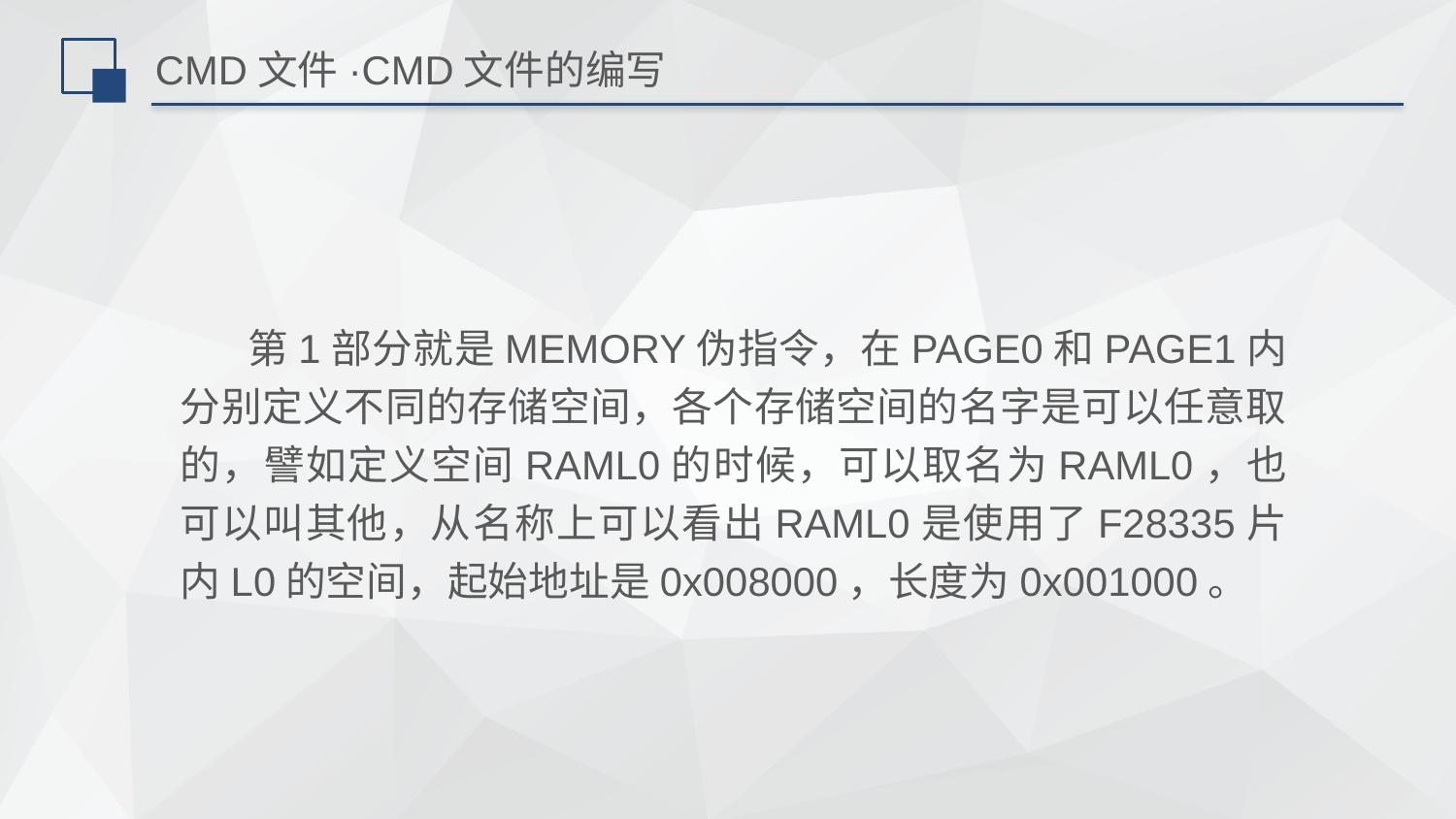

# CMD文件·CMD文件的编写
      第1部分就是MEMORY伪指令，在PAGE0和PAGE1内分别定义不同的存储空间，各个存储空间的名字是可以任意取的，譬如定义空间RAML0的时候，可以取名为RAML0，也可以叫其他，从名称上可以看出RAML0是使用了F28335片内L0的空间，起始地址是0x008000，长度为0x001000。